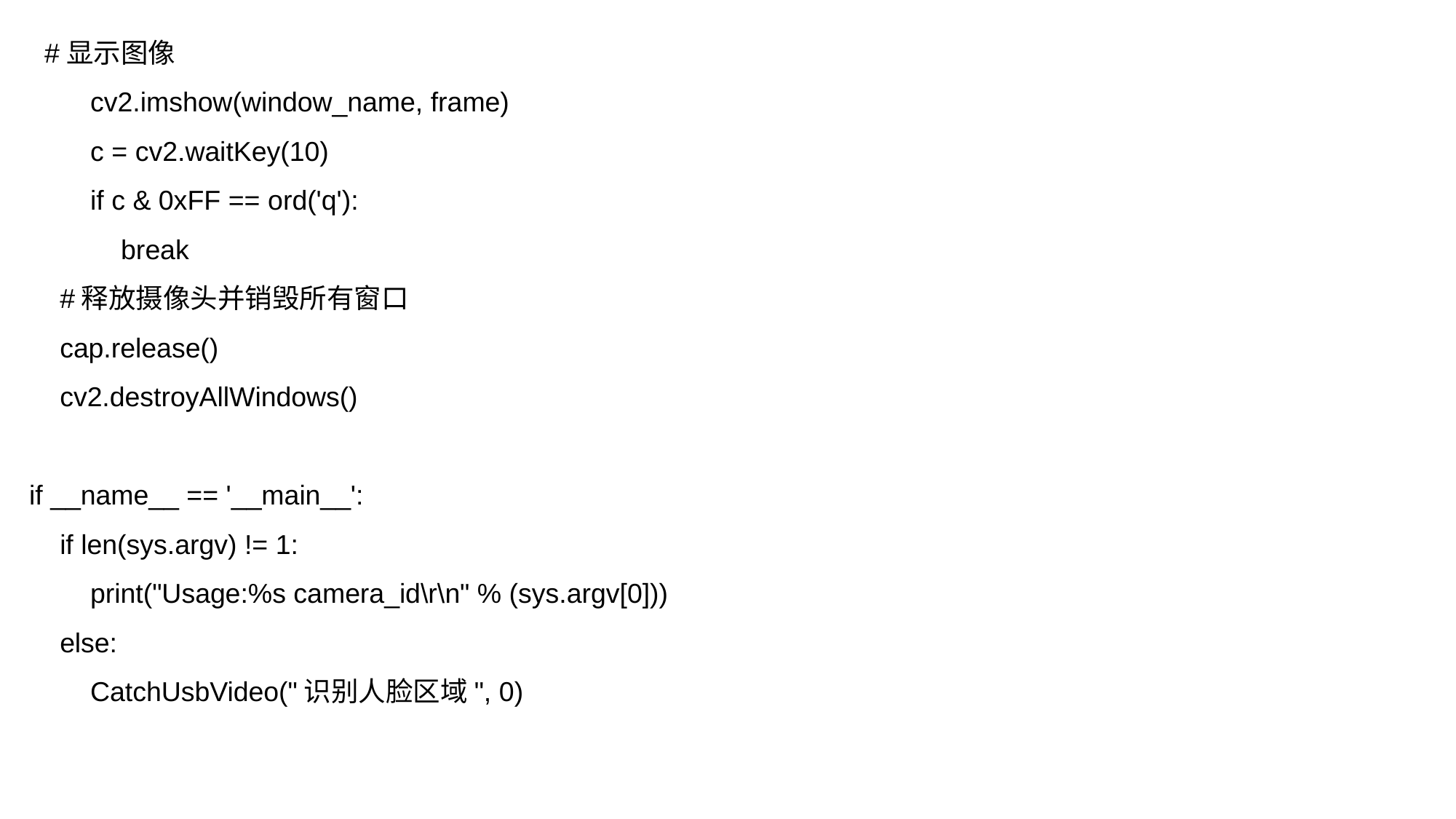

#显示图像
        cv2.imshow(window_name, frame)
        c = cv2.waitKey(10)
        if c & 0xFF == ord('q'):
            break
    #释放摄像头并销毁所有窗口
    cap.release()
    cv2.destroyAllWindows()

if __name__ == '__main__':
    if len(sys.argv) != 1:
        print("Usage:%s camera_id\r\n" % (sys.argv[0]))
    else:
        CatchUsbVideo("识别人脸区域", 0)